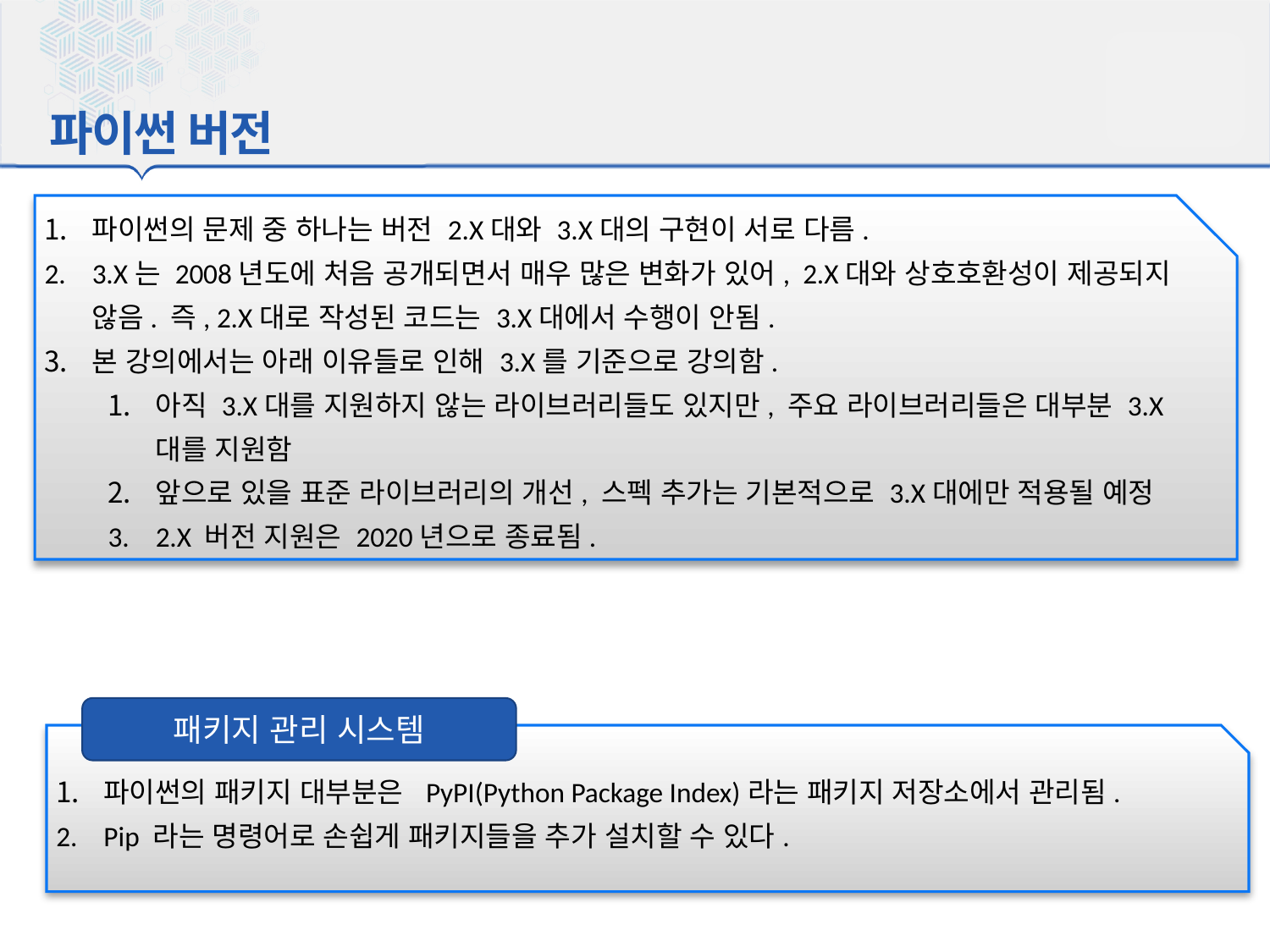

# 파이썬 버전

파이썬의 문제 중 하나는 버전 2.X대와 3.X대의 구현이 서로 다름.
3.X는 2008년도에 처음 공개되면서 매우 많은 변화가 있어,  2.X대와 상호호환성이 제공되지 않음. 즉, 2.X대로 작성된 코드는 3.X대에서 수행이 안됨.
본 강의에서는 아래 이유들로 인해 3.X를 기준으로 강의함.
아직 3.X대를 지원하지 않는 라이브러리들도 있지만, 주요 라이브러리들은 대부분 3.X대를 지원함
앞으로 있을 표준 라이브러리의 개선, 스펙 추가는 기본적으로 3.X대에만 적용될 예정
2.X 버전 지원은 2020년으로 종료됨.
패키지 관리 시스템
파이썬의 패키지 대부분은  PyPI(Python Package Index)라는 패키지 저장소에서 관리됨.
Pip 라는 명령어로 손쉽게 패키지들을 추가 설치할 수 있다.